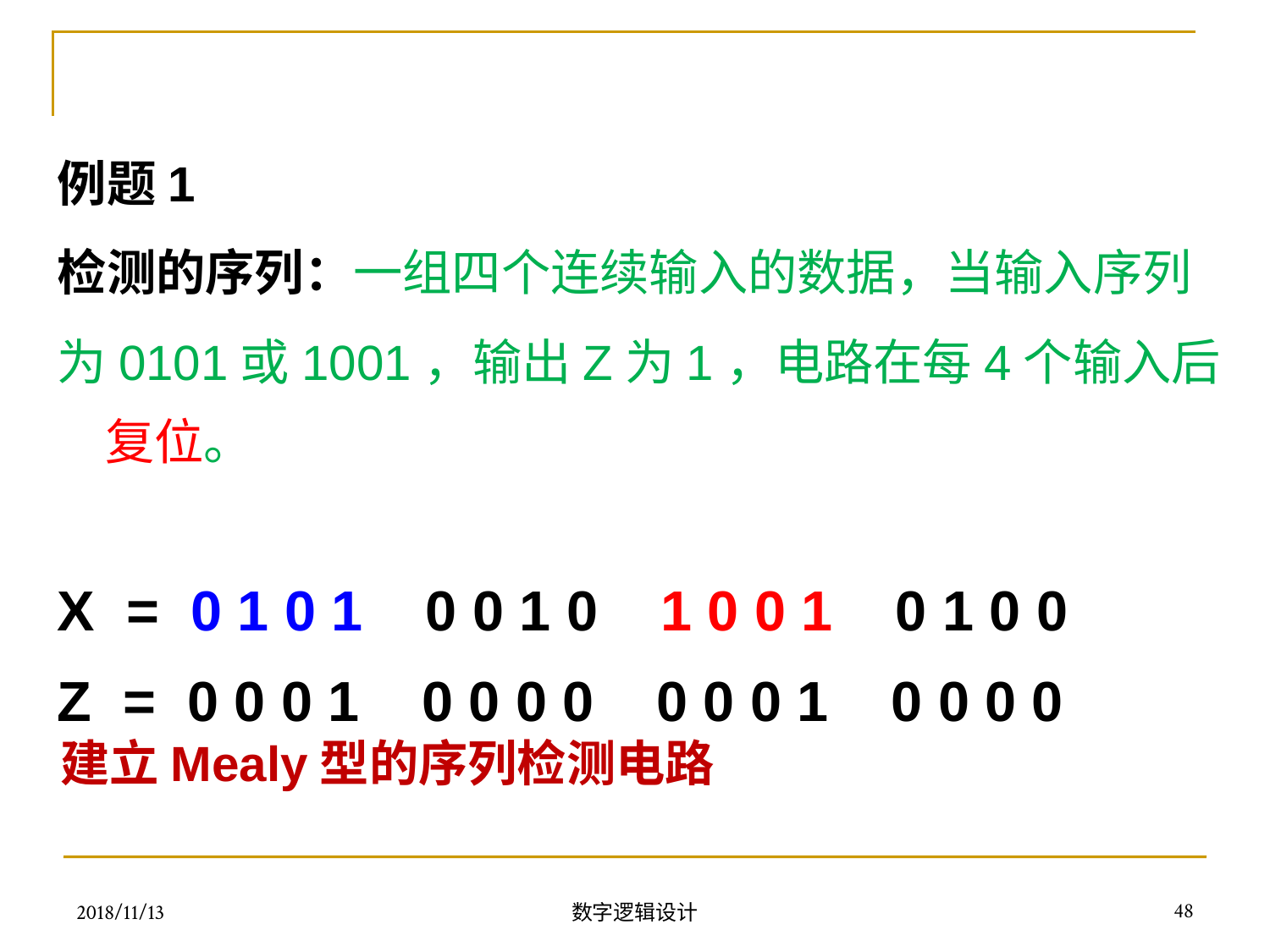

例题1
检测的序列：一组四个连续输入的数据，当输入序列
为0101或1001，输出Z为1，电路在每4个输入后复位。

X  =  0 1 0 1    0 0 1 0    1 0 0 1    0 1 0 0
Z  =  0 0 0 1    0 0 0 0    0 0 0 1    0 0 0 0
# 建立Mealy型的序列检测电路
2018/11/13
48
数字逻辑设计